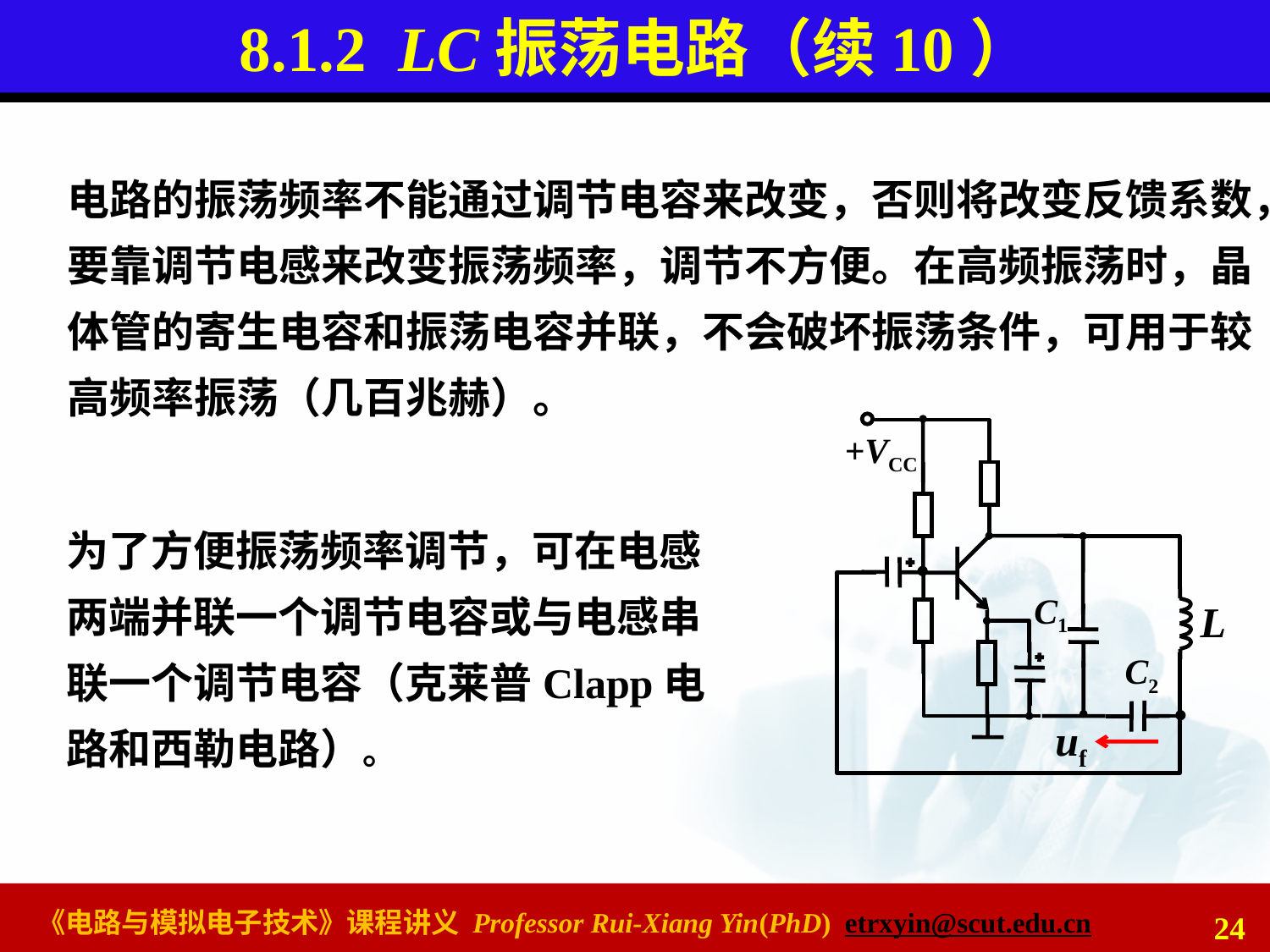

# 8.1.2  LC振荡电路（续10）
电路的振荡频率不能通过调节电容来改变，否则将改变反馈系数，要靠调节电感来改变振荡频率，调节不方便。在高频振荡时，晶体管的寄生电容和振荡电容并联，不会破坏振荡条件，可用于较高频率振荡（几百兆赫）。

+VCC

C1
L

C2

uf

为了方便振荡频率调节，可在电感两端并联一个调节电容或与电感串联一个调节电容（克莱普Clapp电路和西勒电路）。
24